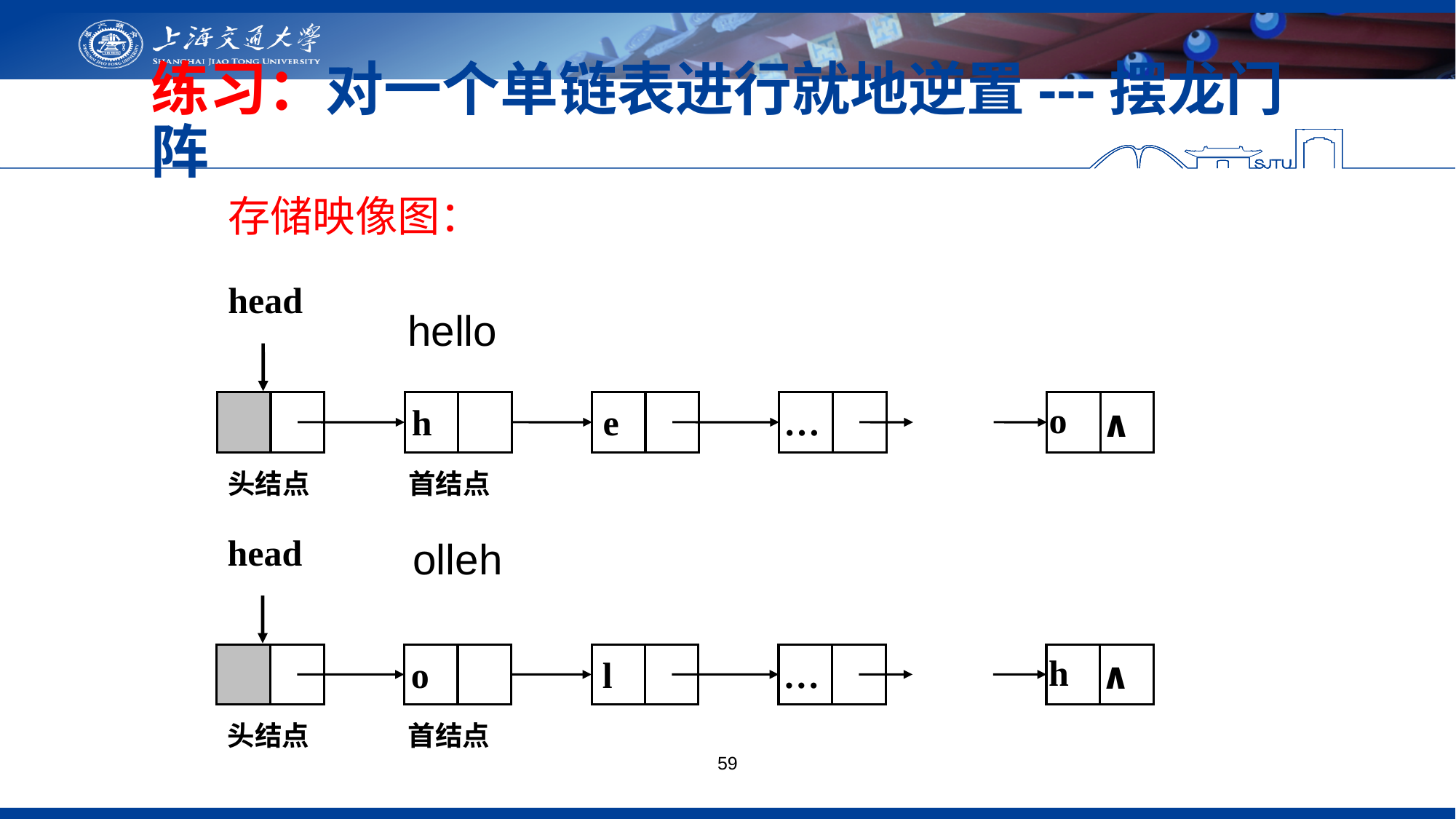

# 练习：对一个单链表进行就地逆置---摆龙门阵
存储映像图：
head

hello

o
h
e
…
∧

头结点
首结点
head

olleh

h
o
l
…
∧

头结点
首结点
59